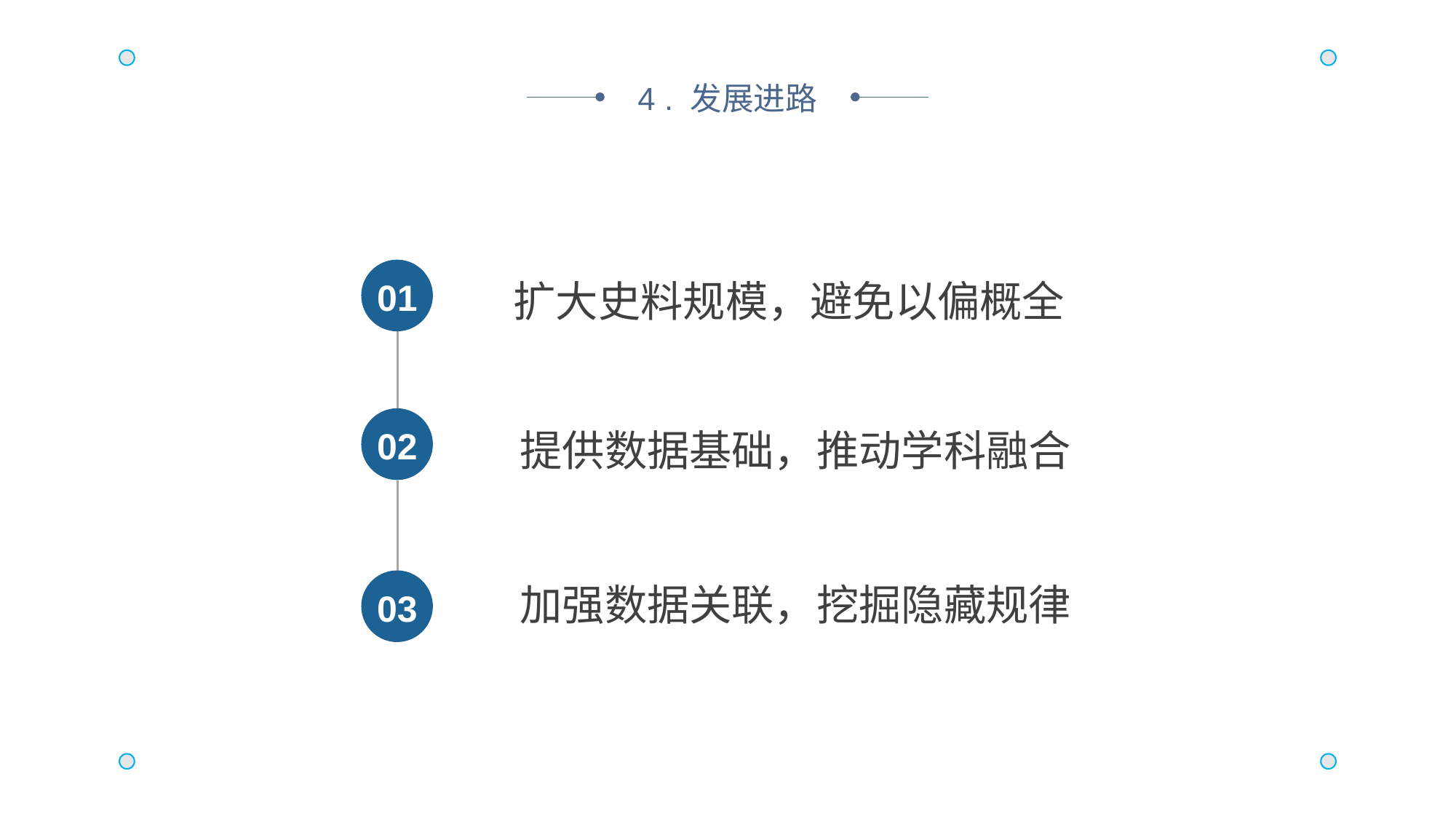

4.发展进路

01
扩大史料规模，避免以偏概全

02
提供数据基础，推动学科融合

加强数据关联，挖掘隐藏规律
03